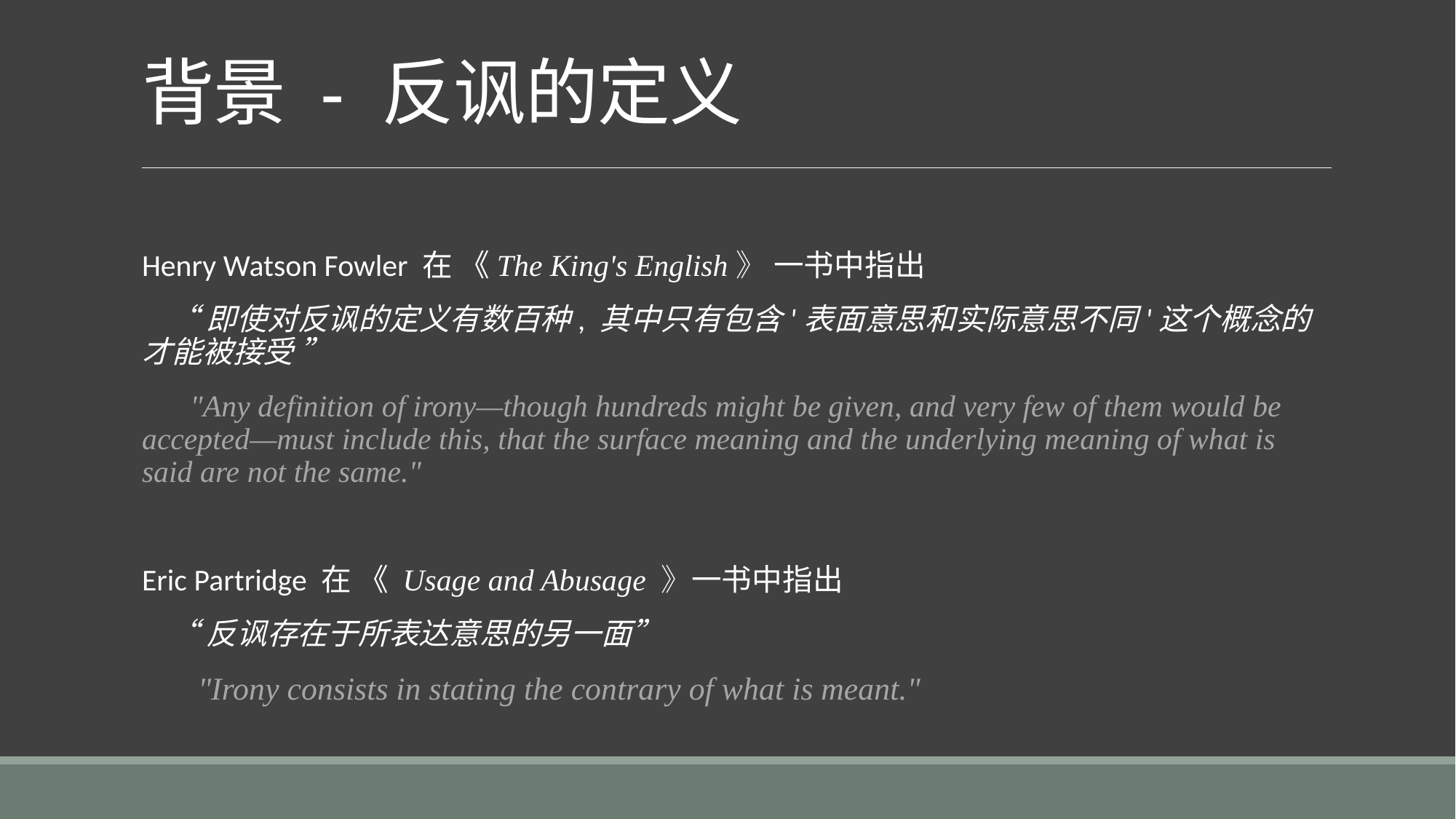

# 背景 - 反讽的定义

Henry Watson Fowler 在 《The King's English》 一书中指出
    “即使对反讽的定义有数百种, 其中只有包含'表面意思和实际意思不同'这个概念的才能被接受 ”
       "Any definition of irony—though hundreds might be given, and very few of them would be accepted—must include this, that the surface meaning and the underlying meaning of what is said are not the same."

Eric Partridge 在 《 Usage and Abusage 》一书中指出
    “反讽存在于所表达意思的另一面”
       "Irony consists in stating the contrary of what is meant."